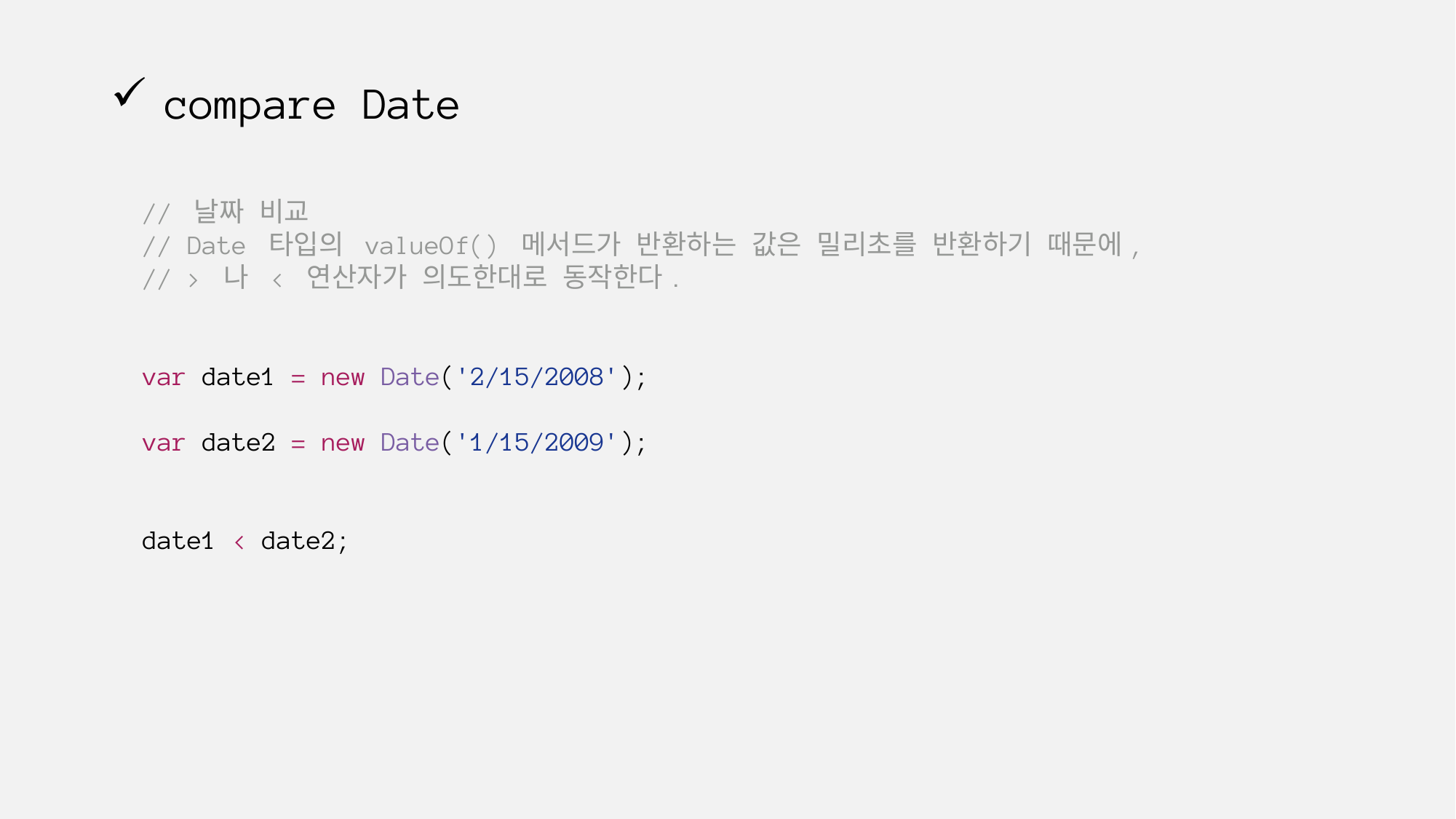

# compare Date
// 날짜 비교
// Date 타입의 valueOf() 메서드가 반환하는 값은 밀리초를 반환하기 때문에,
// > 나 < 연산자가 의도한대로 동작한다.

var date1 = new Date('2/15/2008');

var date2 = new Date('1/15/2009');

date1 < date2;